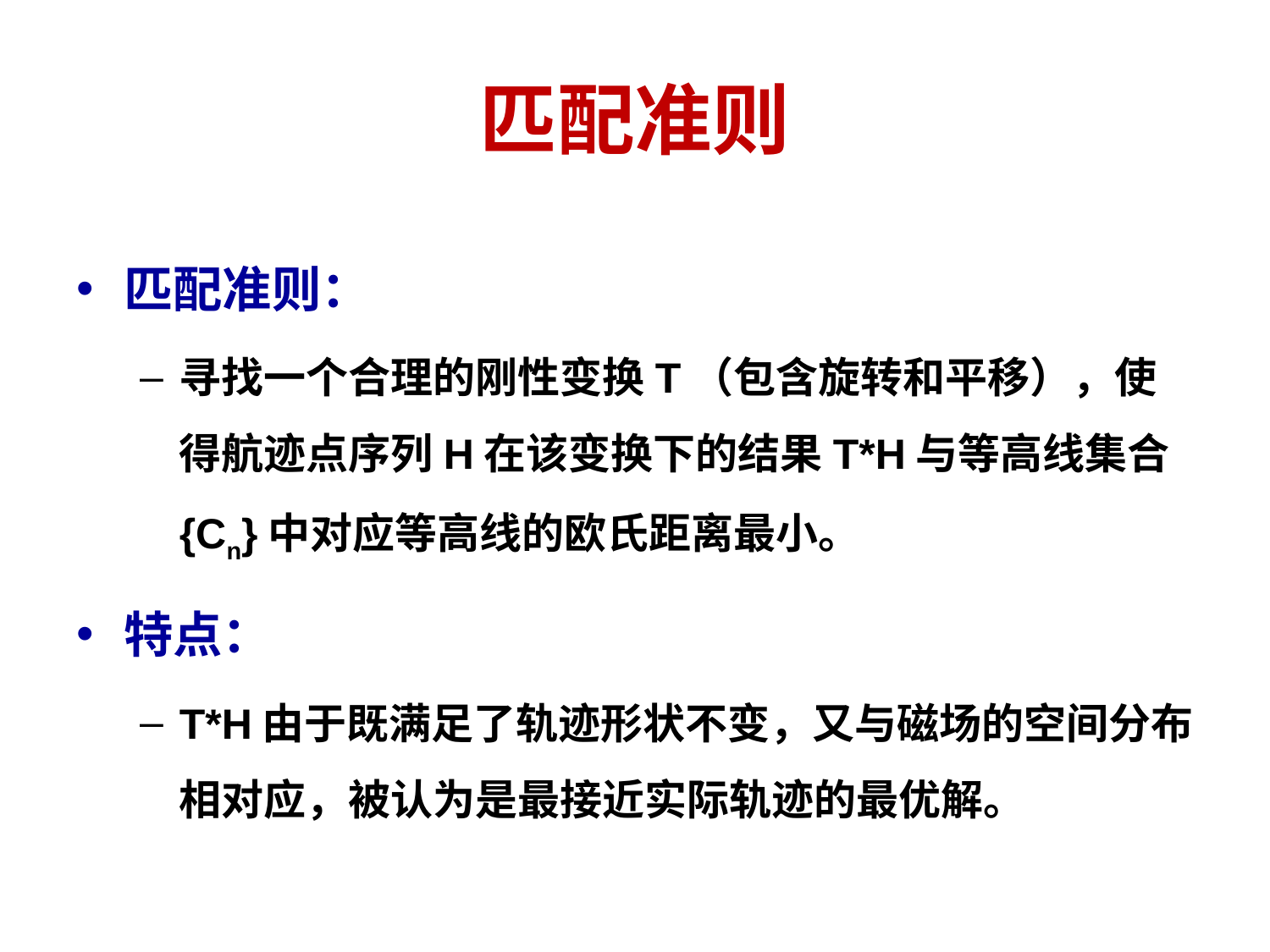

# 匹配准则
匹配准则：
寻找一个合理的刚性变换T（包含旋转和平移），使得航迹点序列H在该变换下的结果T*H与等高线集合{Cn}中对应等高线的欧氏距离最小。
特点：
T*H由于既满足了轨迹形状不变，又与磁场的空间分布相对应，被认为是最接近实际轨迹的最优解。